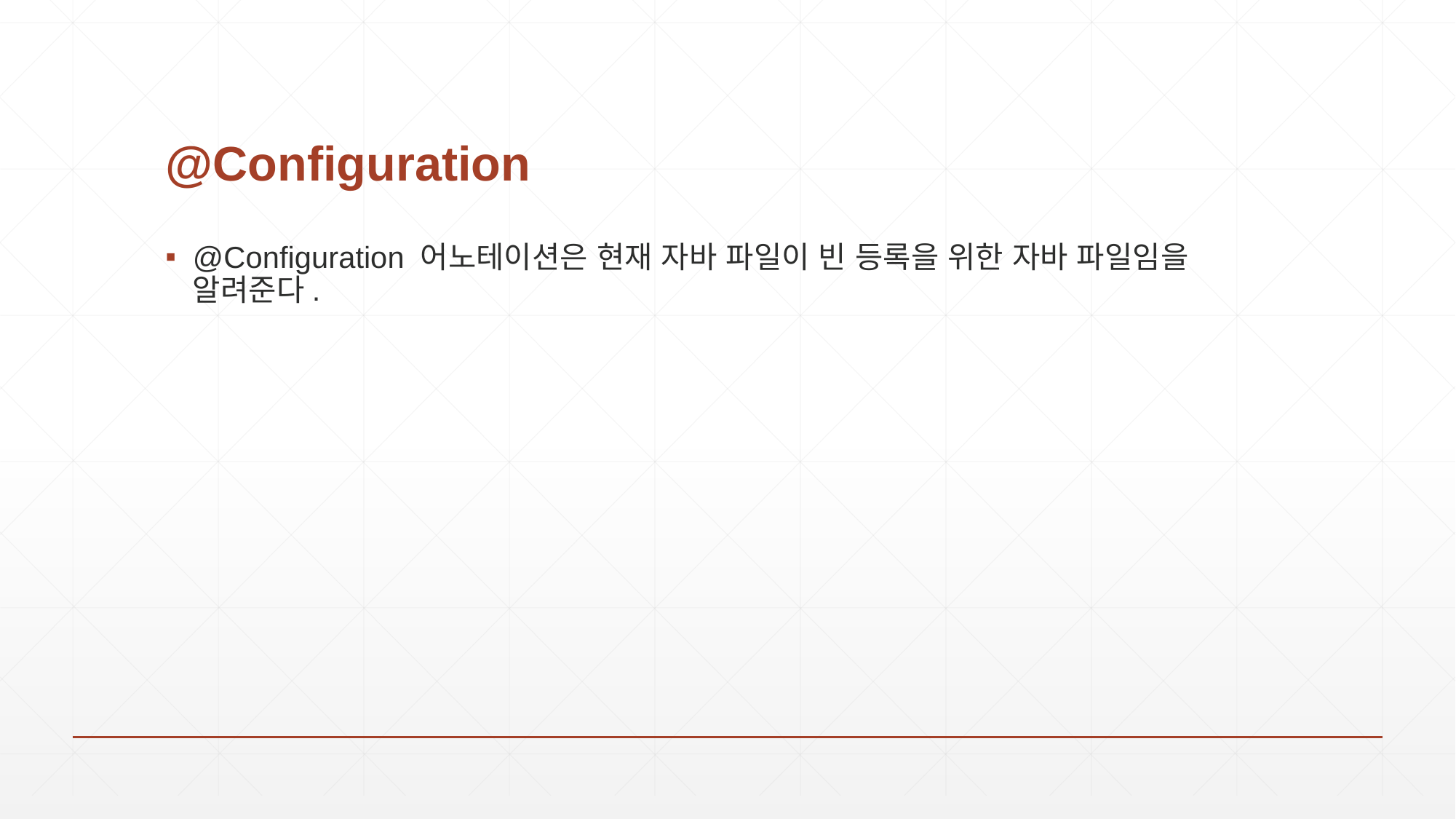

# @Configuration
@Configuration 어노테이션은 현재 자바 파일이 빈 등록을 위한 자바 파일임을 알려준다.